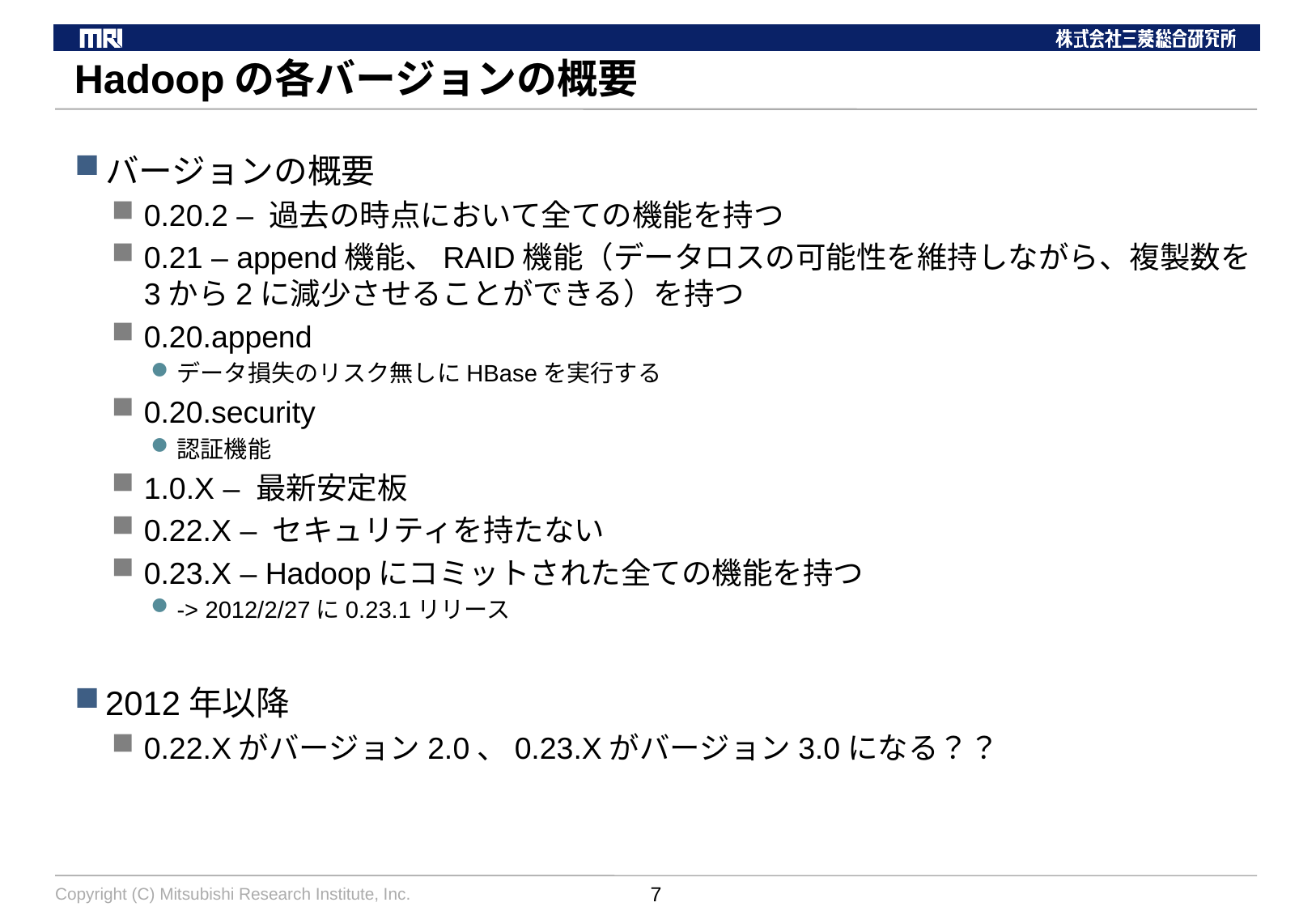

# Hadoopの各バージョンの概要
バージョンの概要
0.20.2 – 過去の時点において全ての機能を持つ
0.21 – append機能、RAID機能（データロスの可能性を維持しながら、複製数を3から2に減少させることができる）を持つ
0.20.append
データ損失のリスク無しにHBaseを実行する
0.20.security
認証機能
1.0.X – 最新安定板
0.22.X – セキュリティを持たない
0.23.X – Hadoopにコミットされた全ての機能を持つ
-> 2012/2/27に0.23.1リリース

2012年以降
0.22.Xがバージョン2.0、0.23.Xがバージョン3.0になる？？
Copyright (C) Mitsubishi Research Institute, Inc.
7